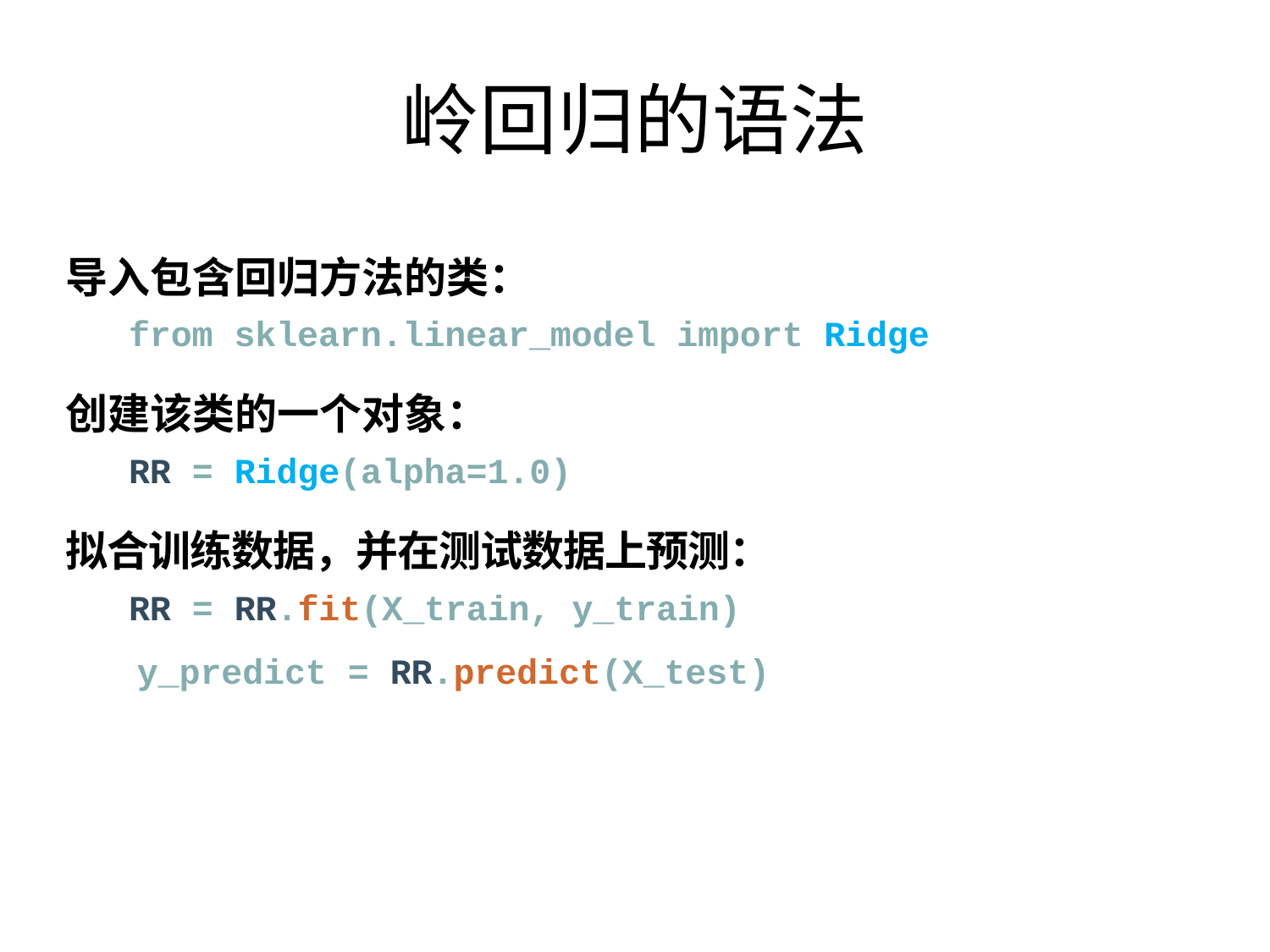

# 岭回归的语法
导入包含回归方法的类：
from sklearn.linear_model import Ridge

创建该类的一个对象：
RR = Ridge(alpha=1.0)

拟合训练数据，并在测试数据上预测：
RR = RR.fit(X_train, y_train)
  y_predict = RR.predict(X_test)